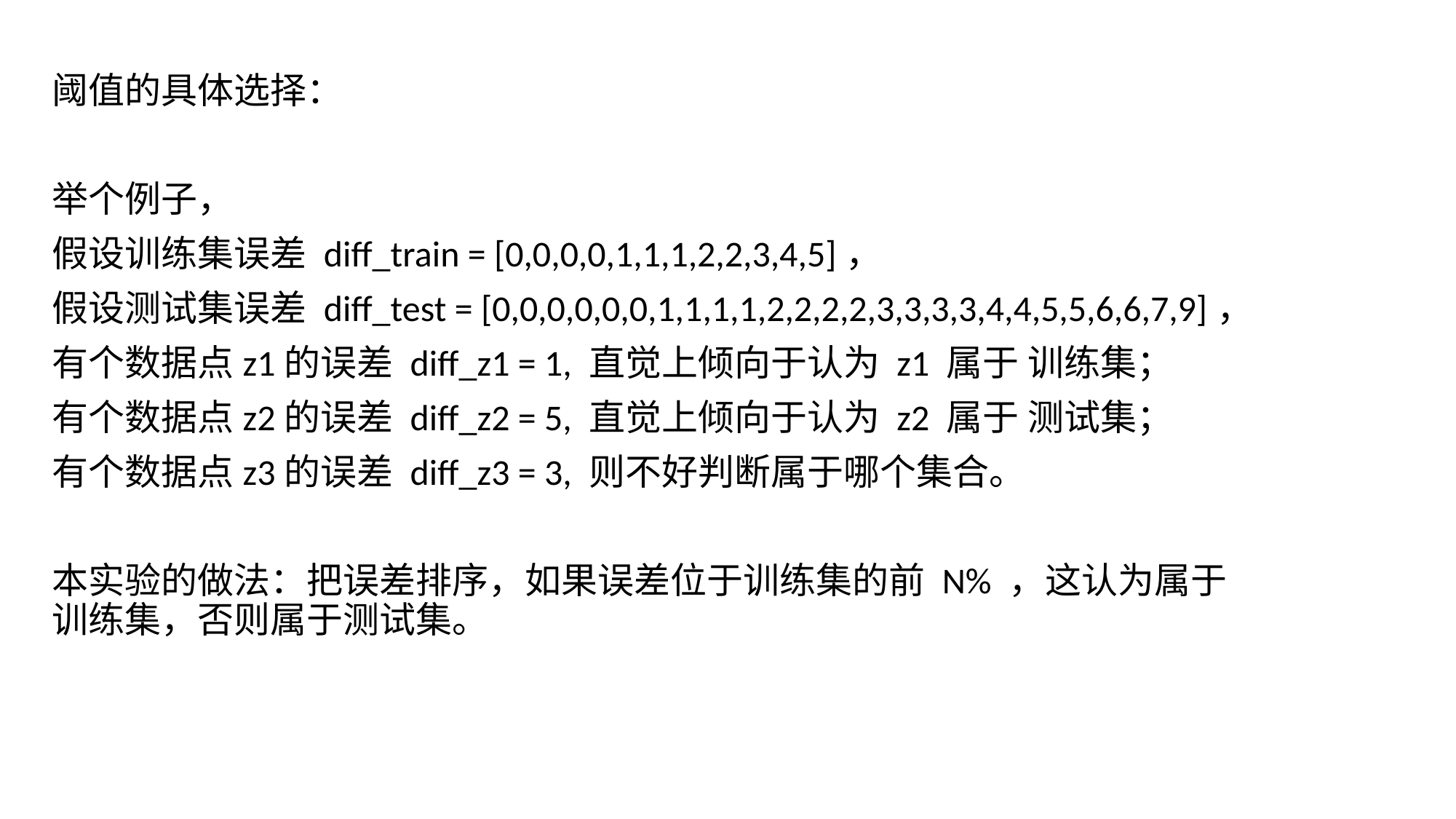

阈值的具体选择：

举个例子，
假设训练集误差 diff_train = [0,0,0,0,1,1,1,2,2,3,4,5]，
假设测试集误差 diff_test = [0,0,0,0,0,0,1,1,1,1,2,2,2,2,3,3,3,3,4,4,5,5,6,6,7,9]，
有个数据点z1的误差 diff_z1 = 1, 直觉上倾向于认为 z1 属于 训练集；
有个数据点z2的误差 diff_z2 = 5, 直觉上倾向于认为 z2 属于 测试集；
有个数据点z3的误差 diff_z3 = 3, 则不好判断属于哪个集合。

本实验的做法：把误差排序，如果误差位于训练集的前 N% ，这认为属于训练集，否则属于测试集。